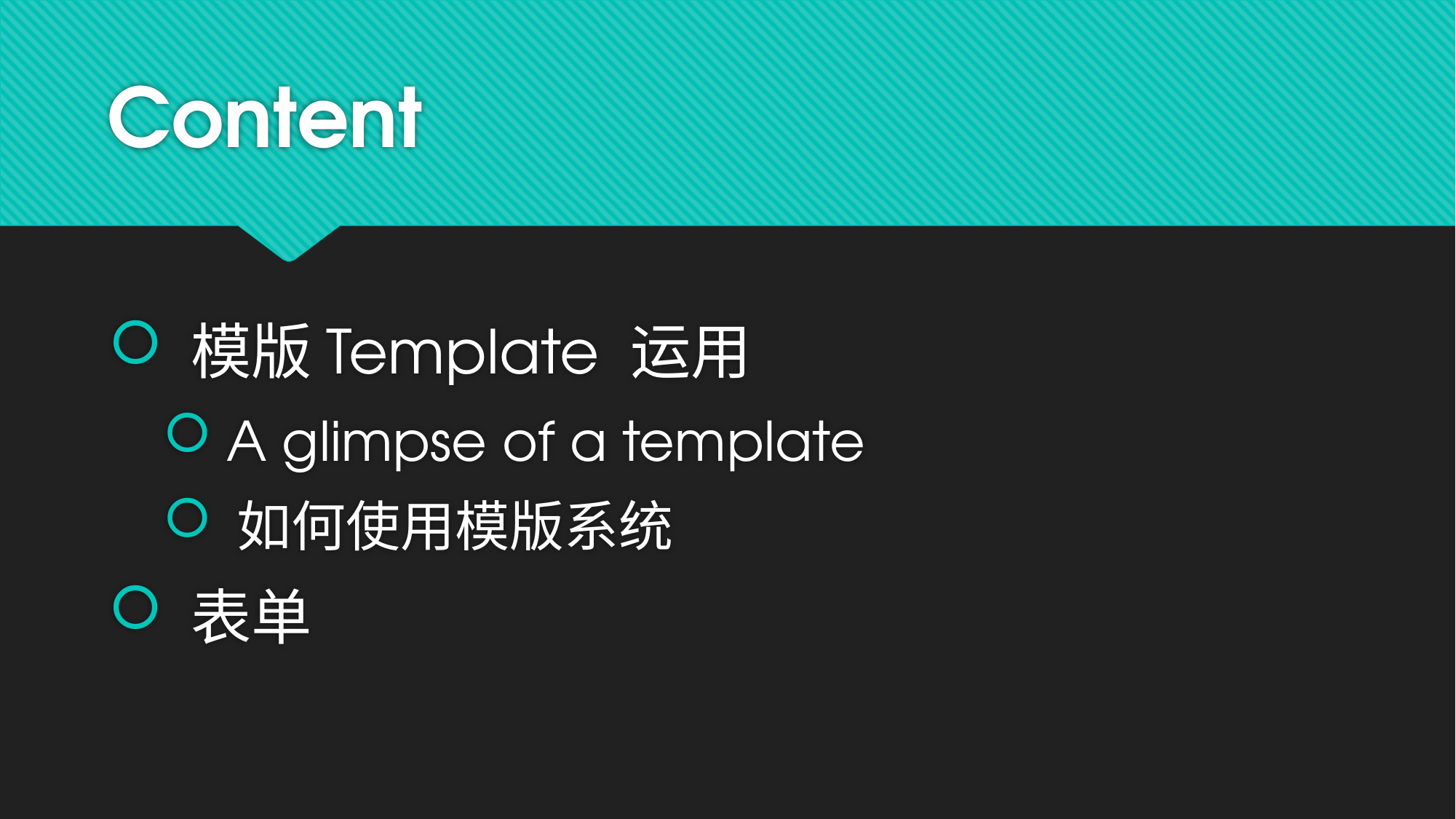

# Content
 模版Template 运用
 A glimpse of a template
 如何使用模版系统
 表单